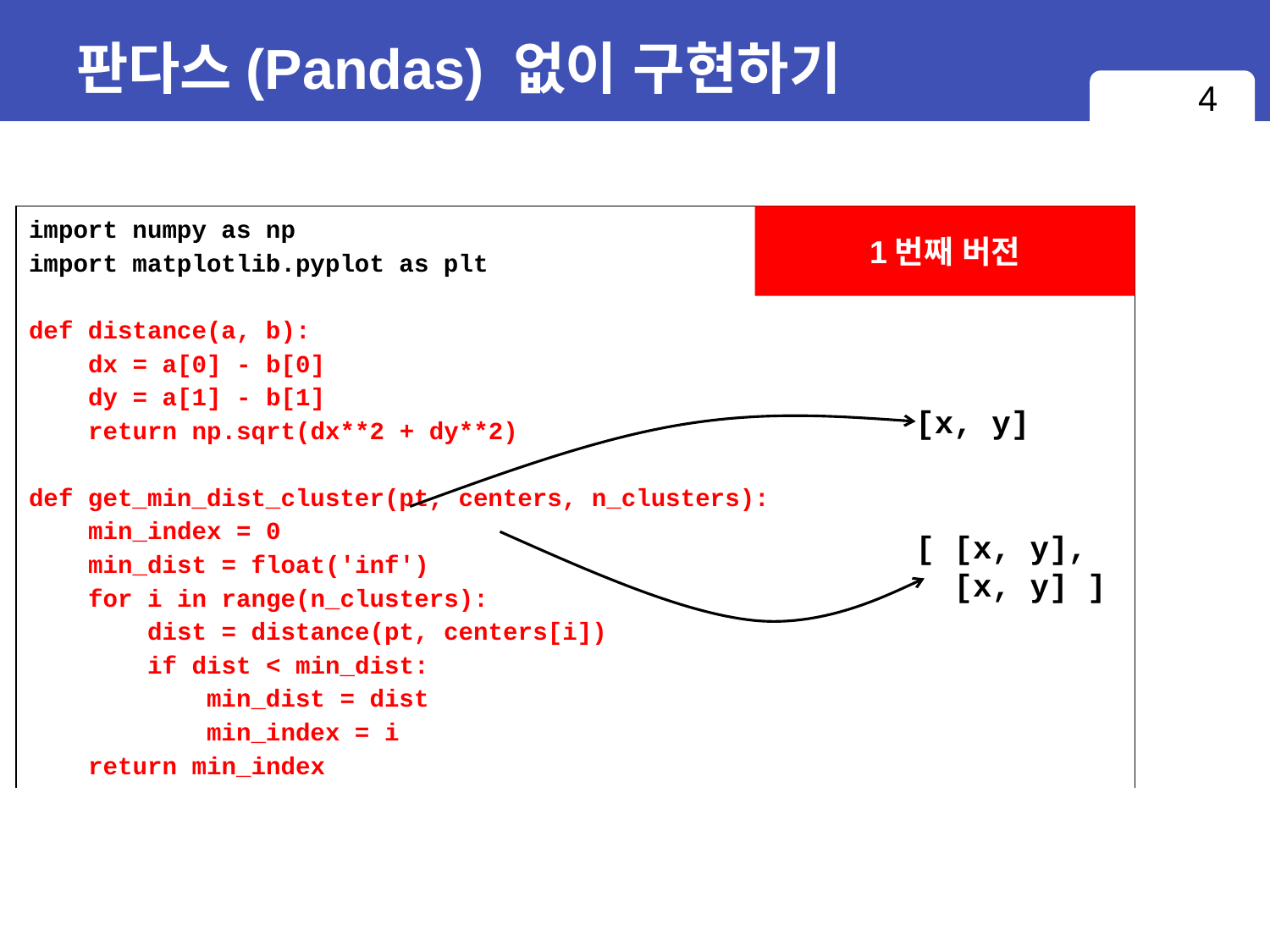

# 판다스(Pandas) 없이 구현하기
4
| import numpy as np import matplotlib.pyplot as plt def distance(a, b): dx = a[0] - b[0] dy = a[1] - b[1] return np.sqrt(dx\*\*2 + dy\*\*2) def get\_min\_dist\_cluster(pt, centers, n\_clusters): min\_index = 0 min\_dist = float('inf') for i in range(n\_clusters): dist = distance(pt, centers[i]) if dist < min\_dist: min\_dist = dist min\_index = i return min\_index |
| --- |
1번째 버전
[x, y]

[ [x, y],
  [x, y] ]